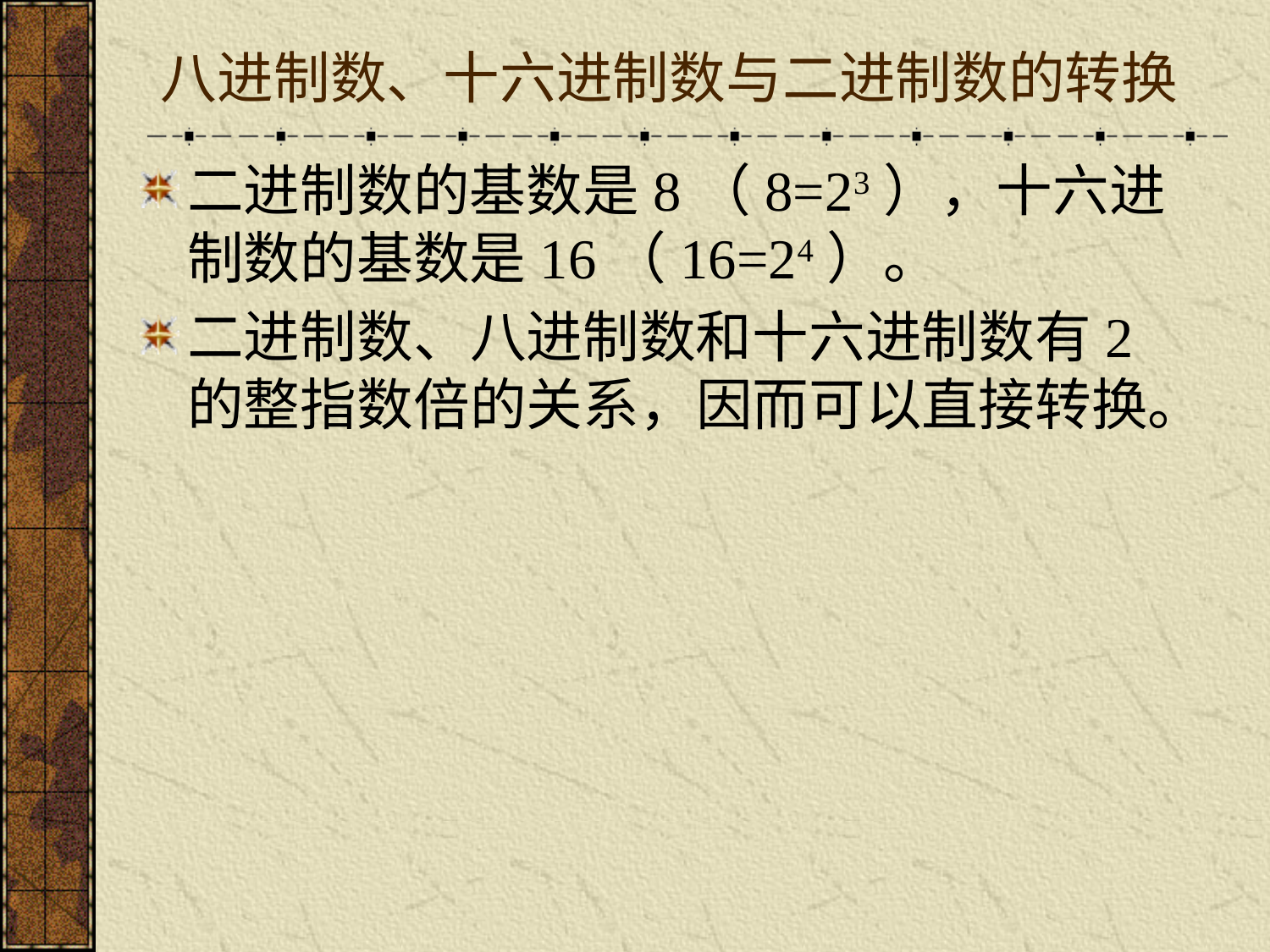

# 八进制数、十六进制数与二进制数的转换
二进制数的基数是8（8=23），十六进制数的基数是16（16=24）。
二进制数、八进制数和十六进制数有2的整指数倍的关系，因而可以直接转换。